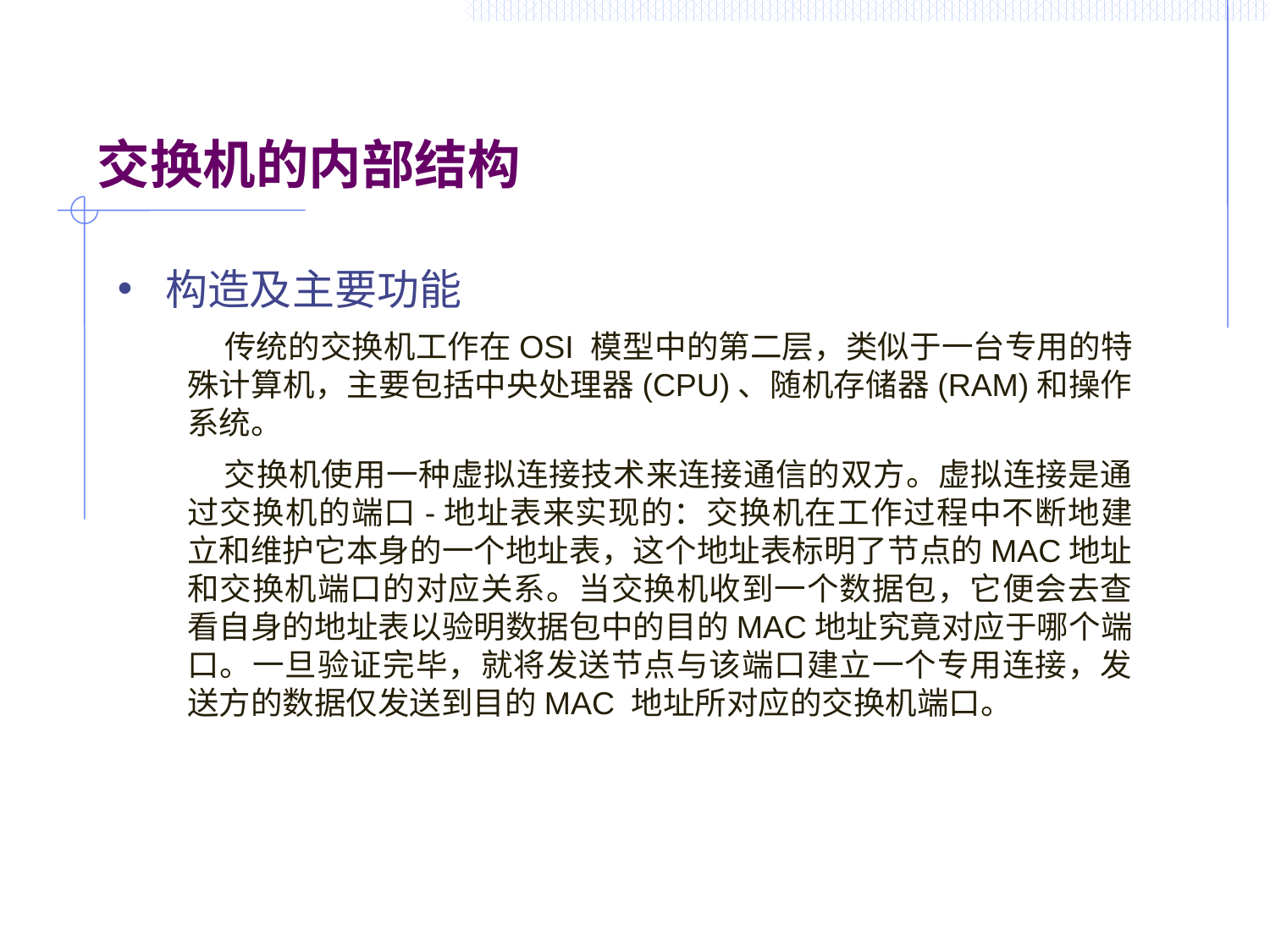

# 交换机的内部结构
构造及主要功能
    传统的交换机工作在OSI 模型中的第二层，类似于一台专用的特殊计算机，主要包括中央处理器(CPU)、随机存储器(RAM)和操作系统。
交换机使用一种虚拟连接技术来连接通信的双方。虚拟连接是通过交换机的端口-地址表来实现的：交换机在工作过程中不断地建立和维护它本身的一个地址表，这个地址表标明了节点的MAC地址和交换机端口的对应关系。当交换机收到一个数据包，它便会去查看自身的地址表以验明数据包中的目的MAC地址究竟对应于哪个端口。一旦验证完毕，就将发送节点与该端口建立一个专用连接，发送方的数据仅发送到目的MAC 地址所对应的交换机端口。